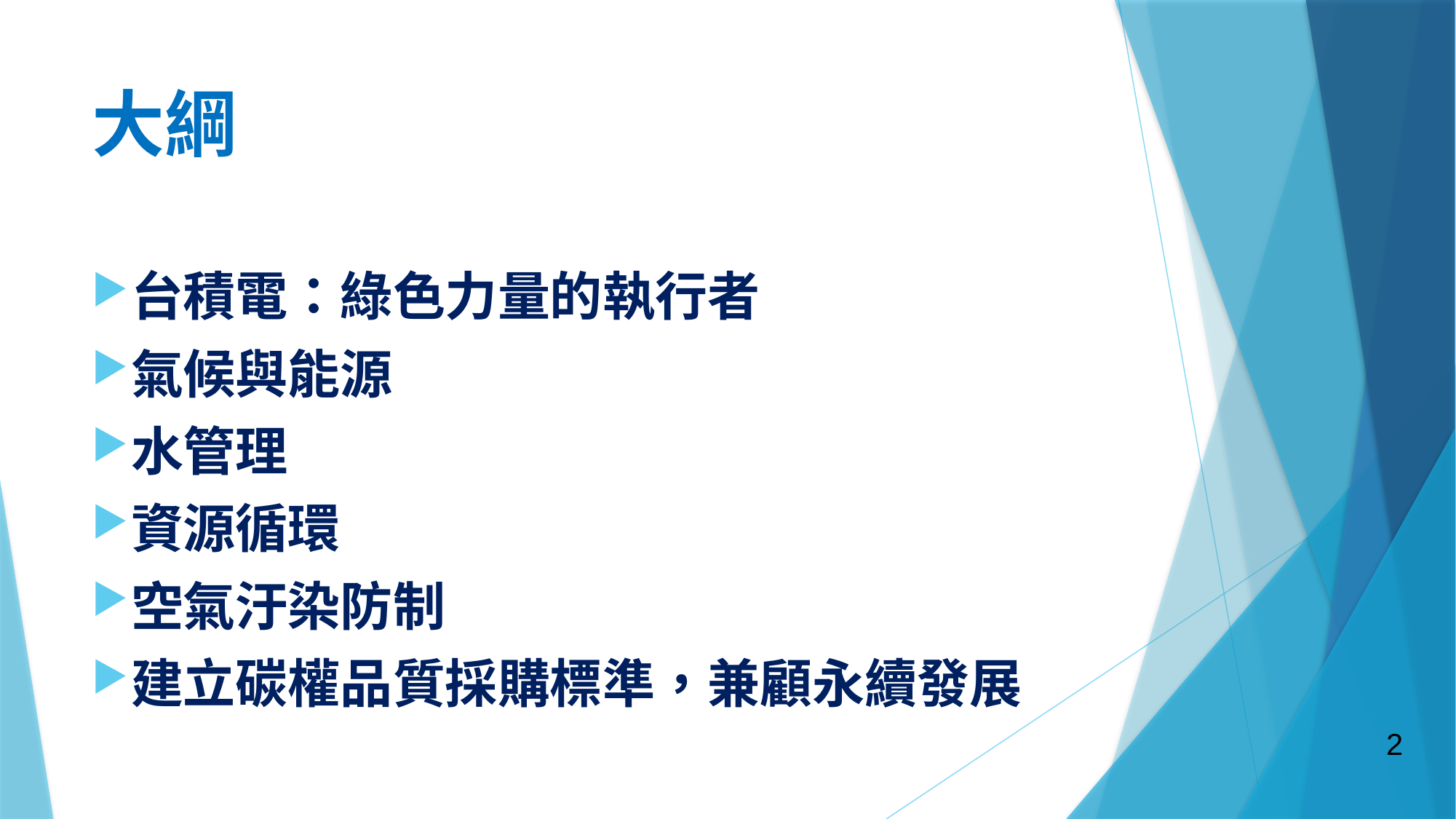

# 大綱
台積電：綠色力量的執行者
氣候與能源
水管理
資源循環
空氣汙染防制
建立碳權品質採購標準，兼顧永續發展
2